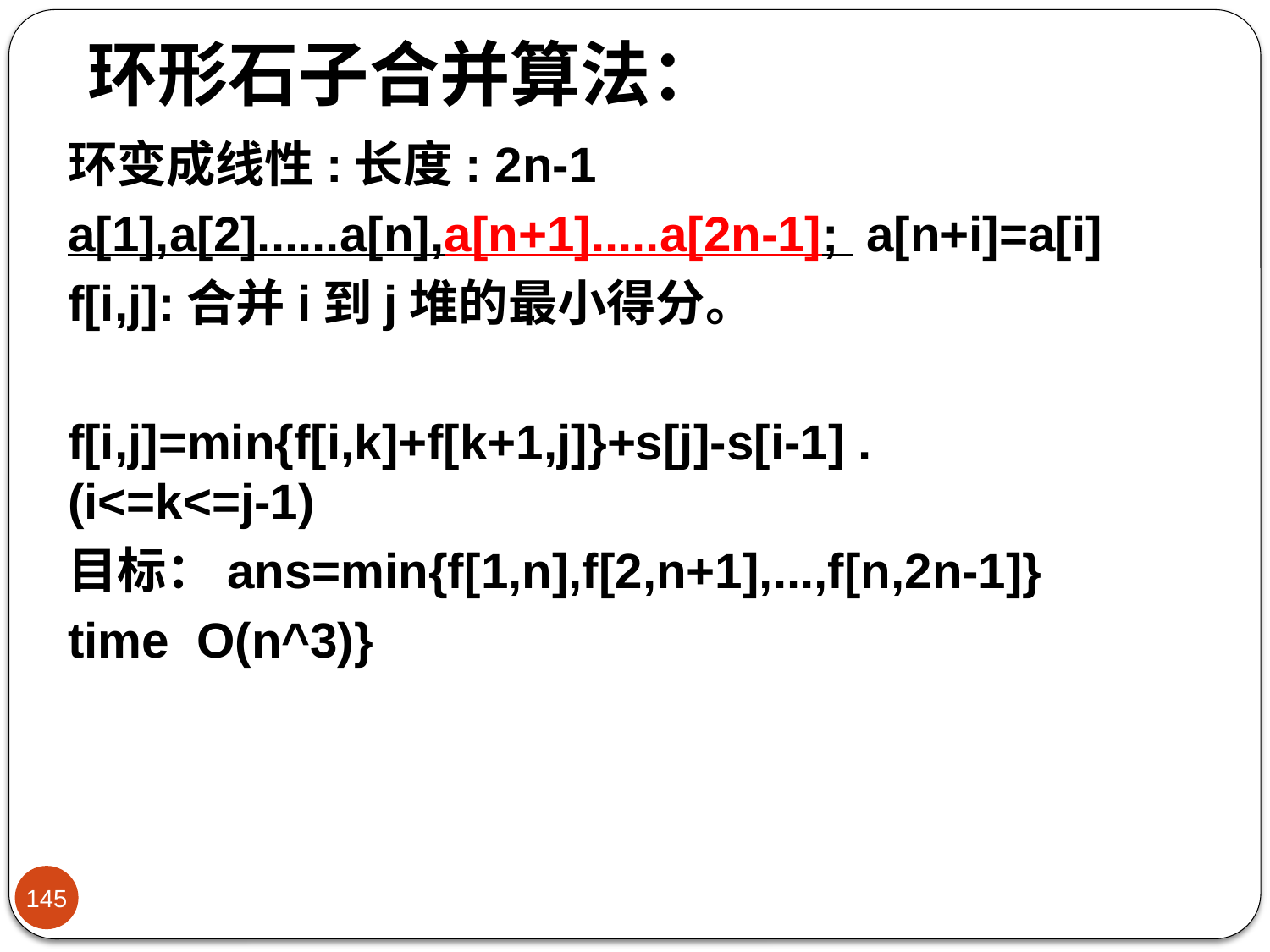

# 环形石子合并算法：
环变成线性:长度: 2n-1
a[1],a[2]......a[n],a[n+1].....a[2n-1];  a[n+i]=a[i]
f[i,j]:合并i到j堆的最小得分。

f[i,j]=min{f[i,k]+f[k+1,j]}+s[j]-s[i-1] .                          (i<=k<=j-1)
目标：ans=min{f[1,n],f[2,n+1],...,f[n,2n-1]}
time  O(n^3)}
145